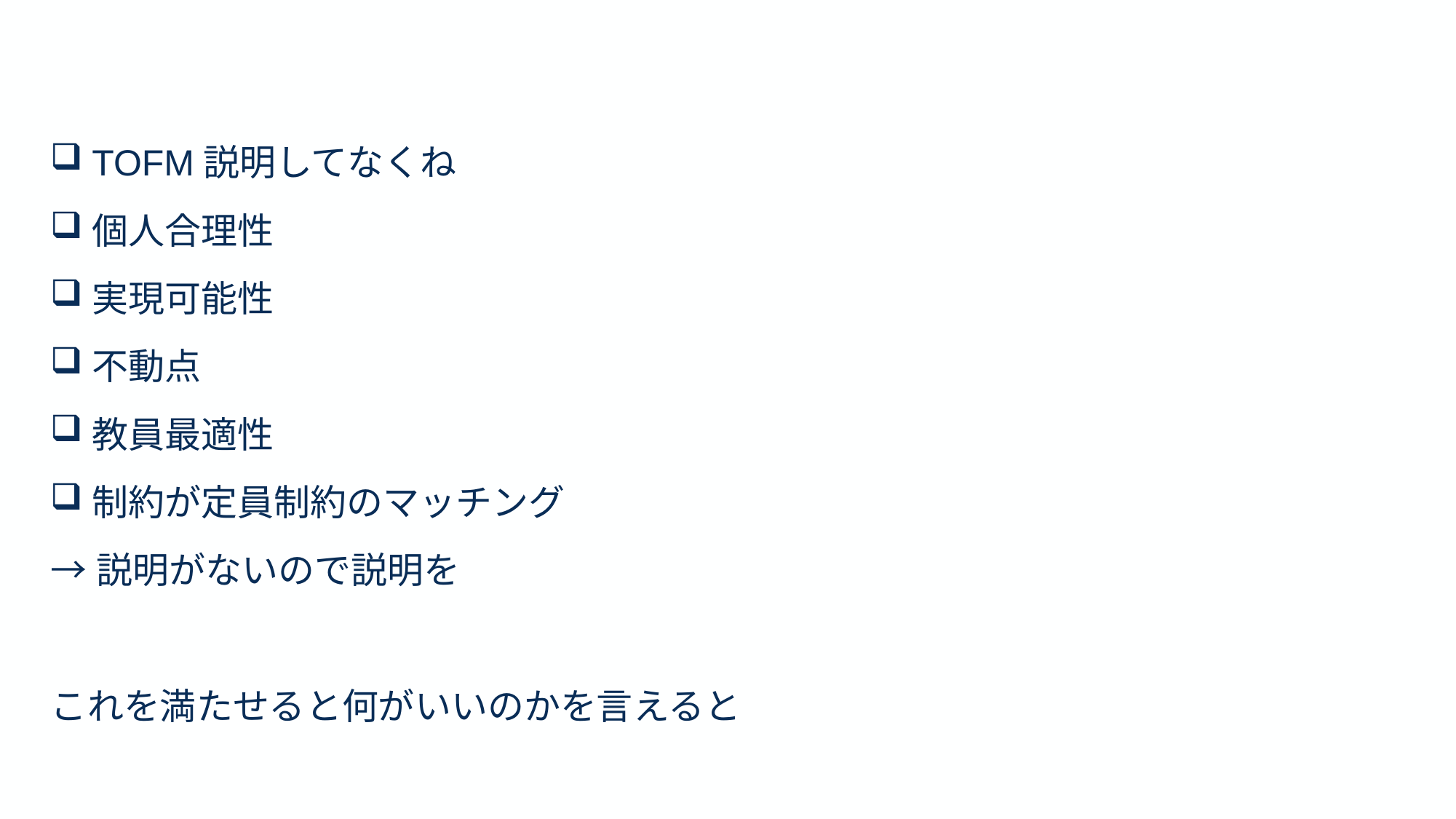

#
108
TOFM説明してなくね
個人合理性
実現可能性
不動点
教員最適性
制約が定員制約のマッチング
→説明がないので説明を

これを満たせると何がいいのかを言えると